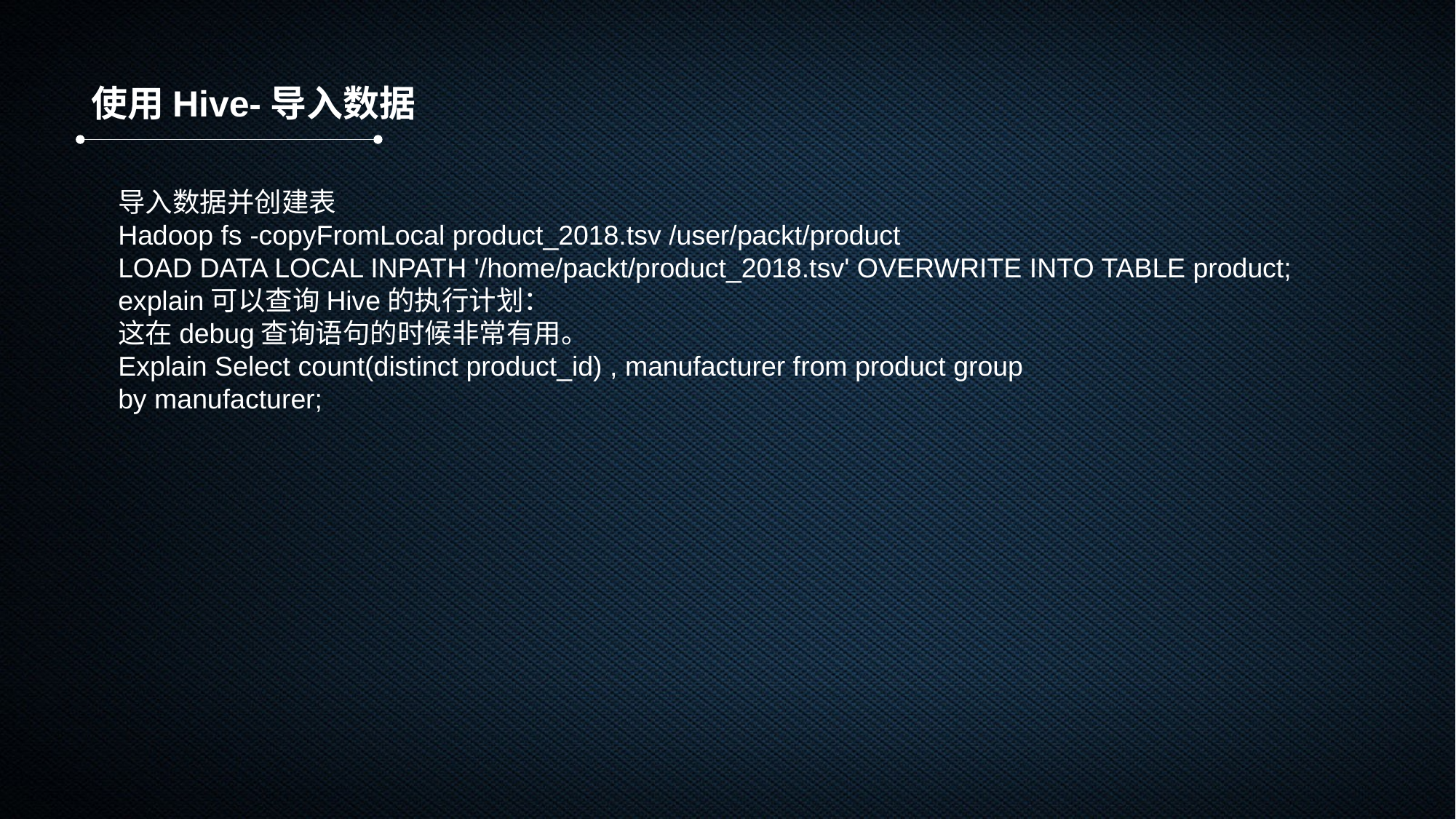

使用Hive-导入数据
导入数据并创建表
Hadoop fs -copyFromLocal product_2018.tsv /user/packt/product
LOAD DATA LOCAL INPATH '/home/packt/product_2018.tsv' OVERWRITE INTO TABLE product;
explain可以查询Hive的执行计划：
这在debug查询语句的时候非常有用。
Explain Select count(distinct product_id) , manufacturer from product group
by manufacturer;